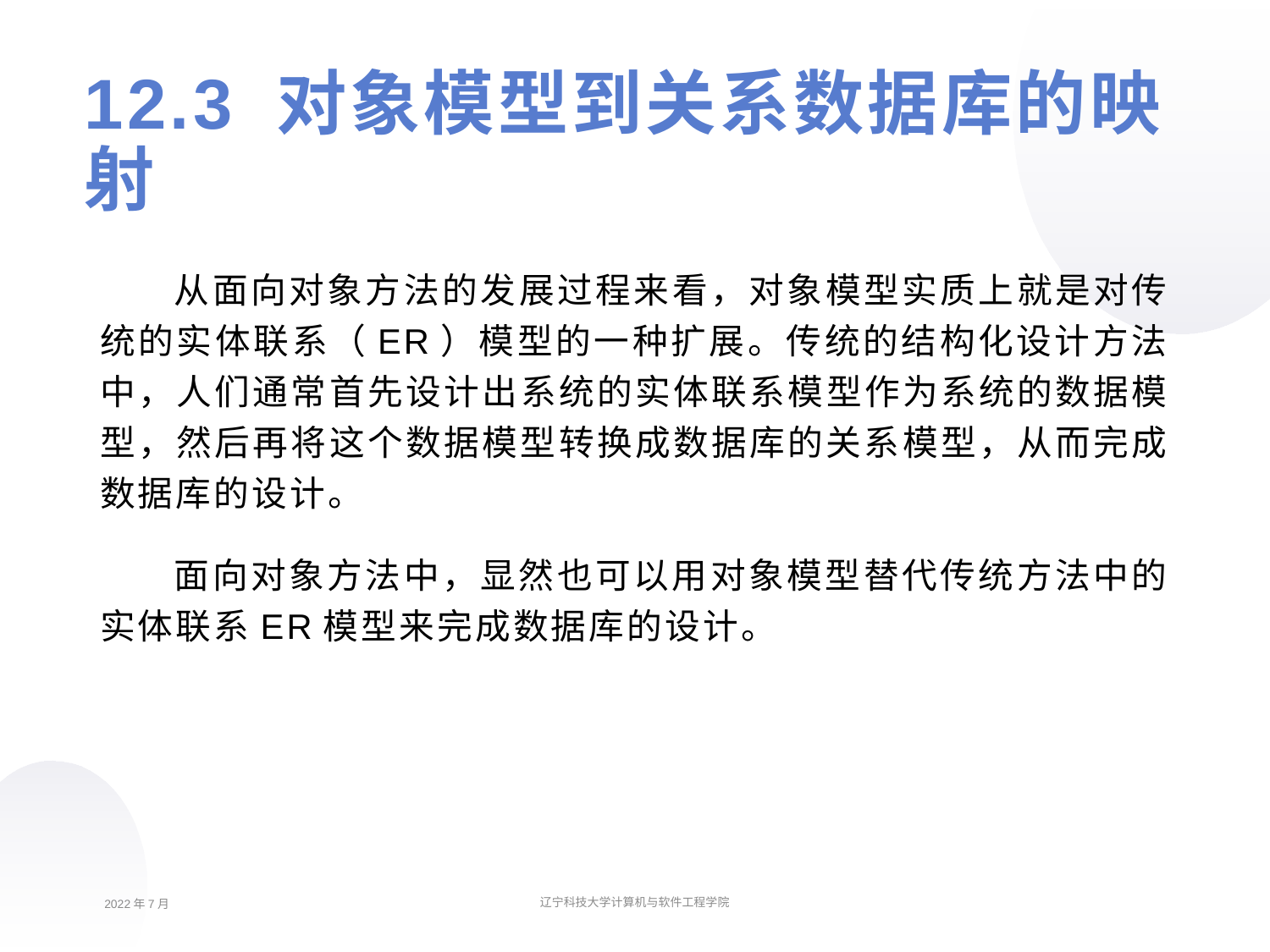

12.3 对象模型到关系数据库的映射
从面向对象方法的发展过程来看，对象模型实质上就是对传统的实体联系（ER）模型的一种扩展。传统的结构化设计方法中，人们通常首先设计出系统的实体联系模型作为系统的数据模型，然后再将这个数据模型转换成数据库的关系模型，从而完成数据库的设计。
面向对象方法中，显然也可以用对象模型替代传统方法中的实体联系ER模型来完成数据库的设计。

2022年7月
辽宁科技大学计算机与软件工程学院
23